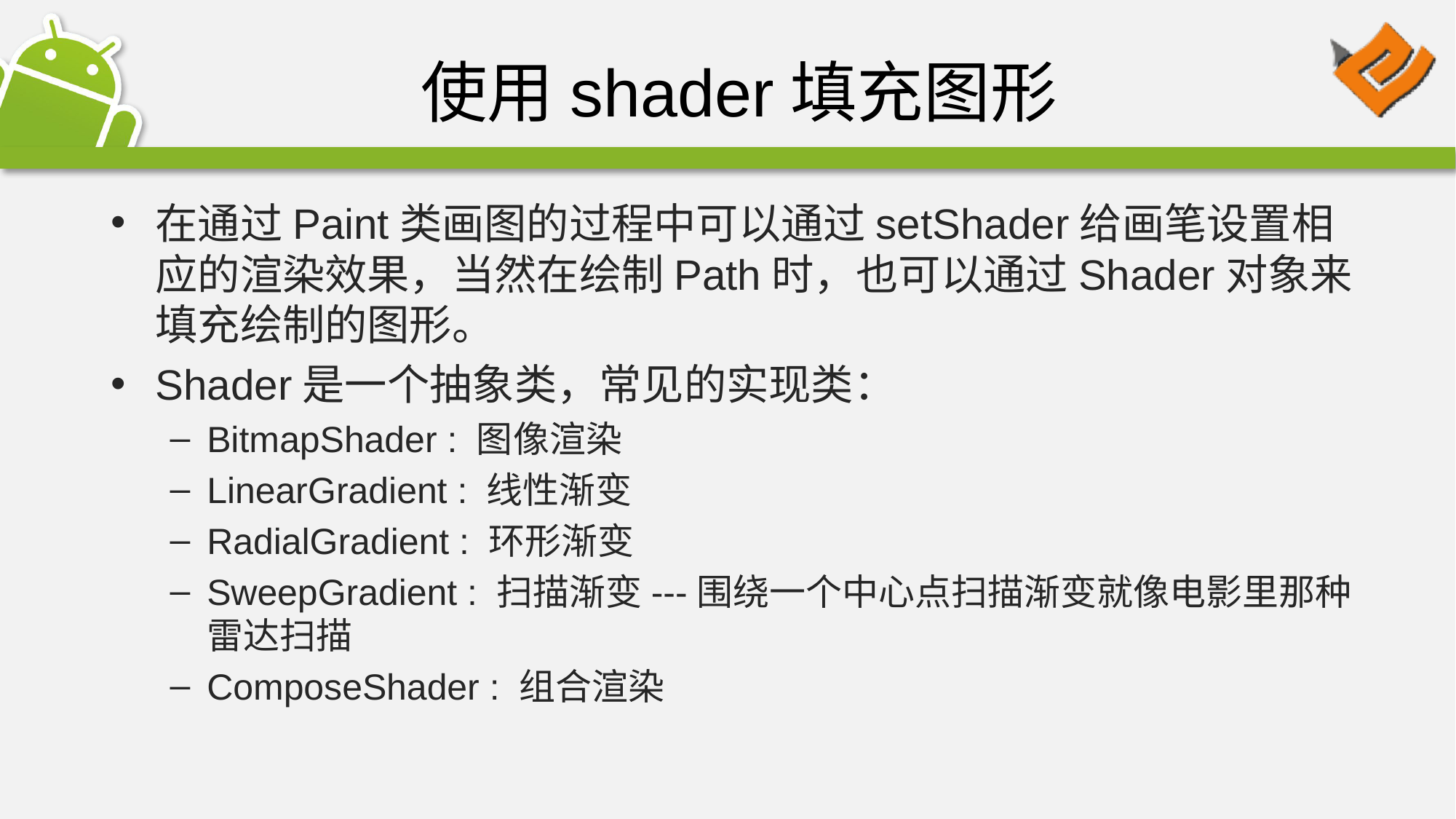

# 使用shader填充图形
在通过Paint类画图的过程中可以通过setShader给画笔设置相应的渲染效果，当然在绘制Path时，也可以通过Shader对象来填充绘制的图形。
Shader是一个抽象类，常见的实现类：
BitmapShader : 图像渲染
LinearGradient : 线性渐变
RadialGradient : 环形渐变
SweepGradient : 扫描渐变---围绕一个中心点扫描渐变就像电影里那种雷达扫描
ComposeShader : 组合渲染